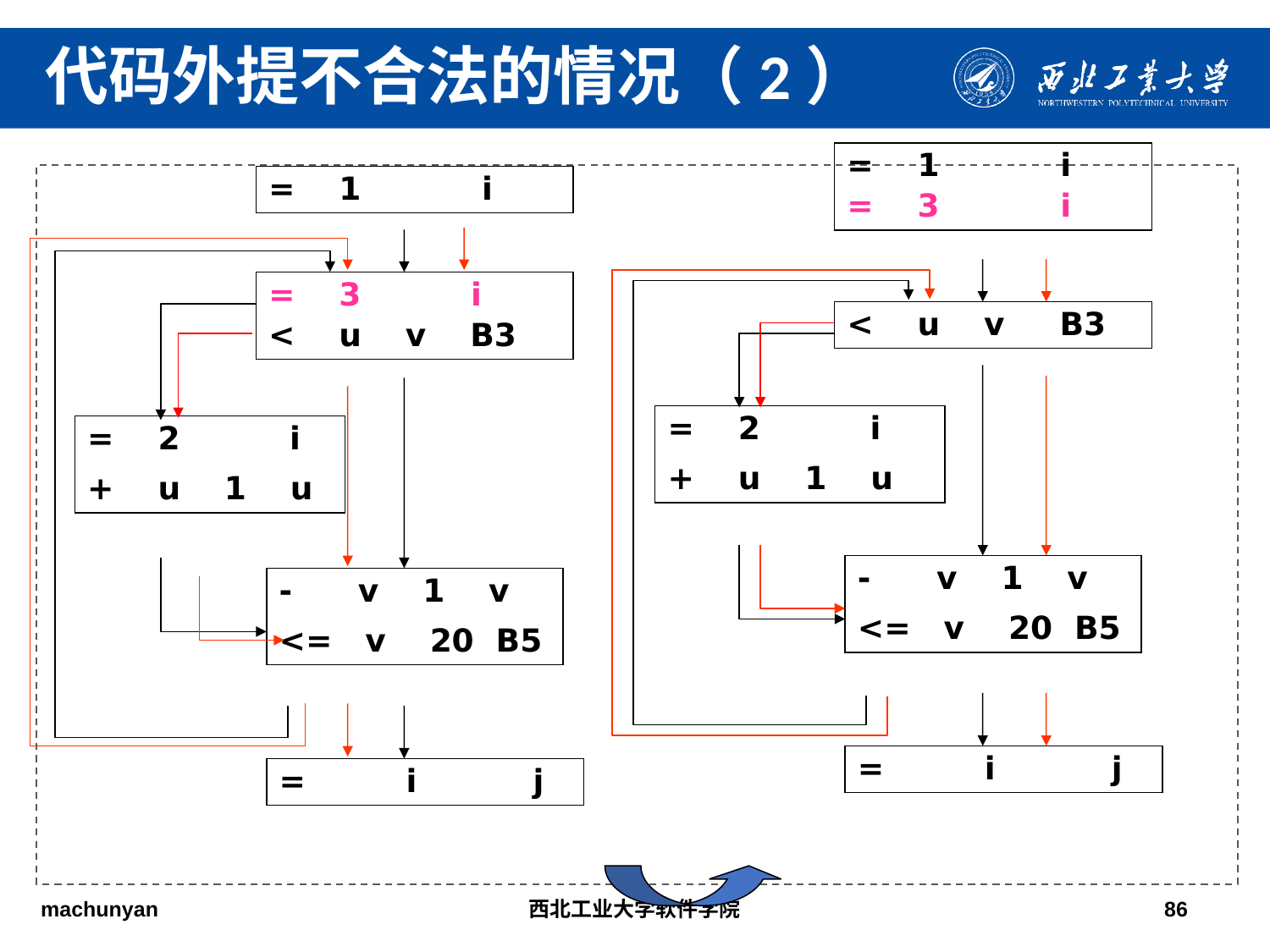

代码外提不合法的情况（2）
=    1           i
=    3           i
=    1           i

=    3          i
<    u    v    B3

<    u    v     B3

=    2          i
+    u    1    u
=    2          i
+    u    1    u

-      v    1    v
<=   v    20  B5

-      v    1    v
<=   v    20  B5

=	i	j
=	i	j